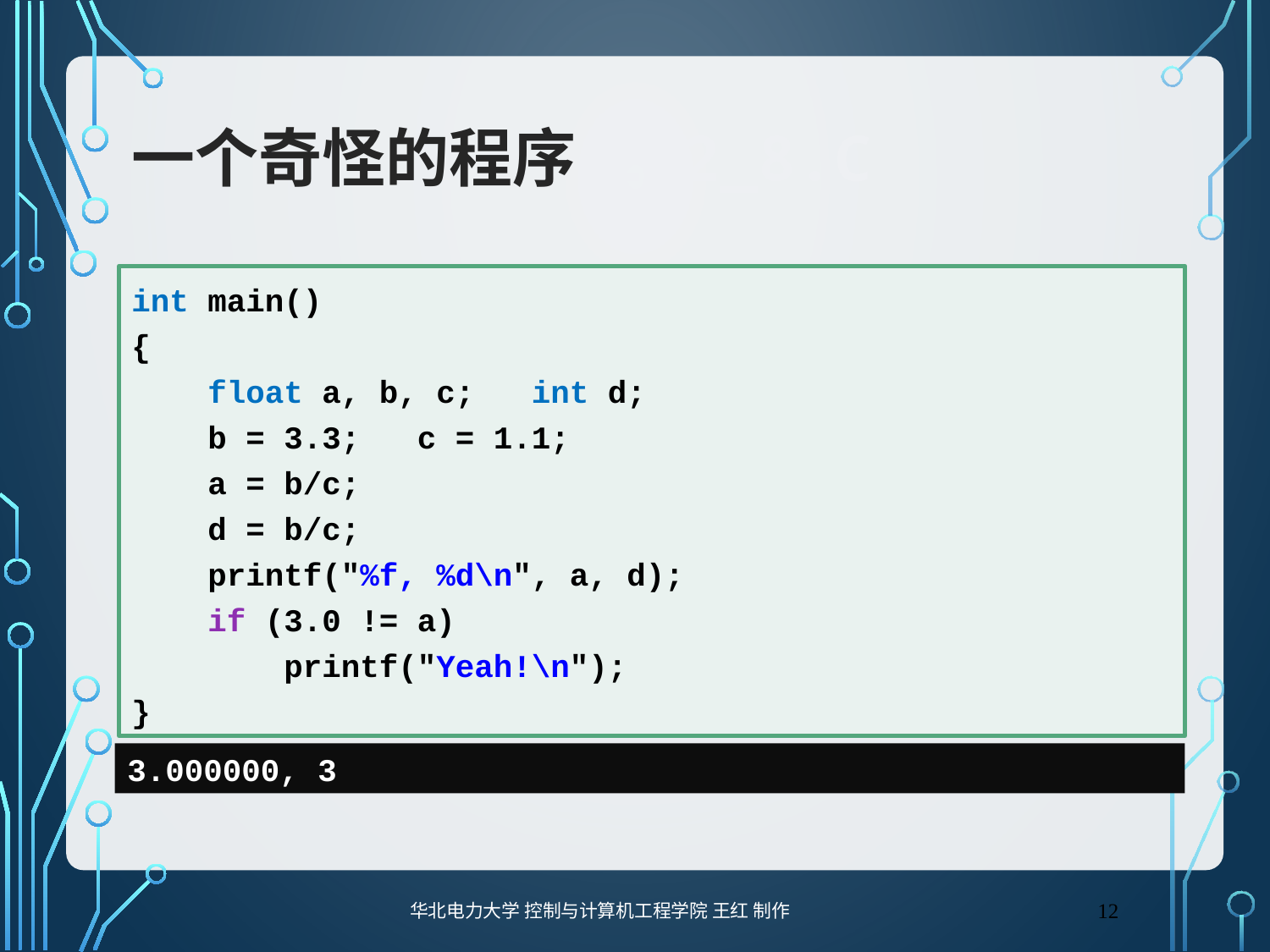

# 一个奇怪的程序 ex2_8.c
int main()
{
    float a, b, c;   int d;
    b = 3.3;   c = 1.1;
    a = b/c;
    d = b/c;
    printf("%f, %d\n", a, d);
    if (3.0 != a)
        printf("Yeah!\n");
}
3.000000, 3
12
华北电力大学 控制与计算机工程学院 王红 制作